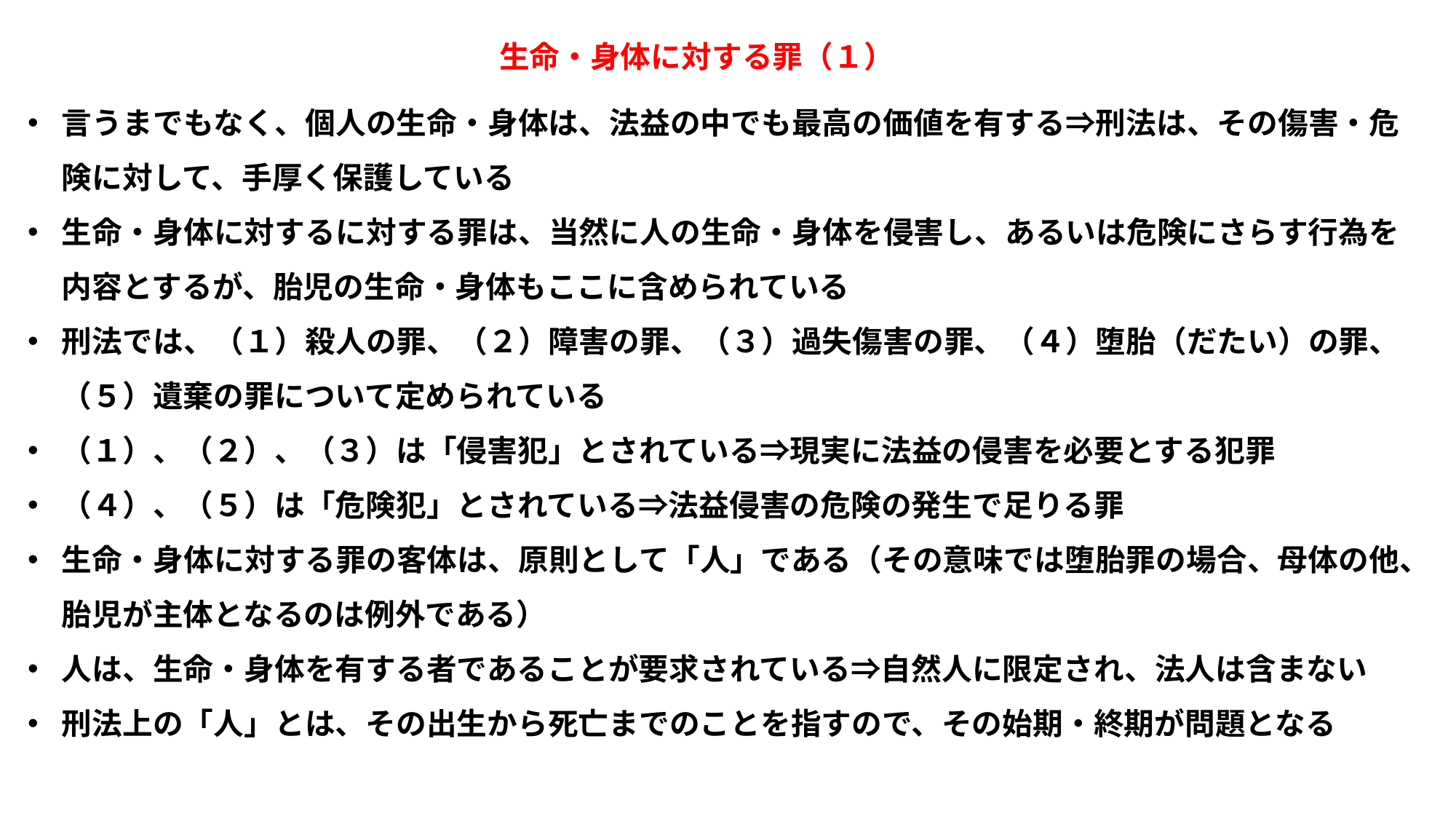

生命・身体に対する罪（１）
言うまでもなく、個人の生命・身体は、法益の中でも最高の価値を有する⇒刑法は、その傷害・危険に対して、手厚く保護している
生命・身体に対するに対する罪は、当然に人の生命・身体を侵害し、あるいは危険にさらす行為を内容とするが、胎児の生命・身体もここに含められている
刑法では、（１）殺人の罪、（２）障害の罪、（３）過失傷害の罪、（４）堕胎（だたい）の罪、（５）遺棄の罪について定められている
（１）、（２）、（３）は「侵害犯」とされている⇒現実に法益の侵害を必要とする犯罪
（４）、（５）は「危険犯」とされている⇒法益侵害の危険の発生で足りる罪
生命・身体に対する罪の客体は、原則として「人」である（その意味では堕胎罪の場合、母体の他、胎児が主体となるのは例外である）
人は、生命・身体を有する者であることが要求されている⇒自然人に限定され、法人は含まない
刑法上の「人」とは、その出生から死亡までのことを指すので、その始期・終期が問題となる